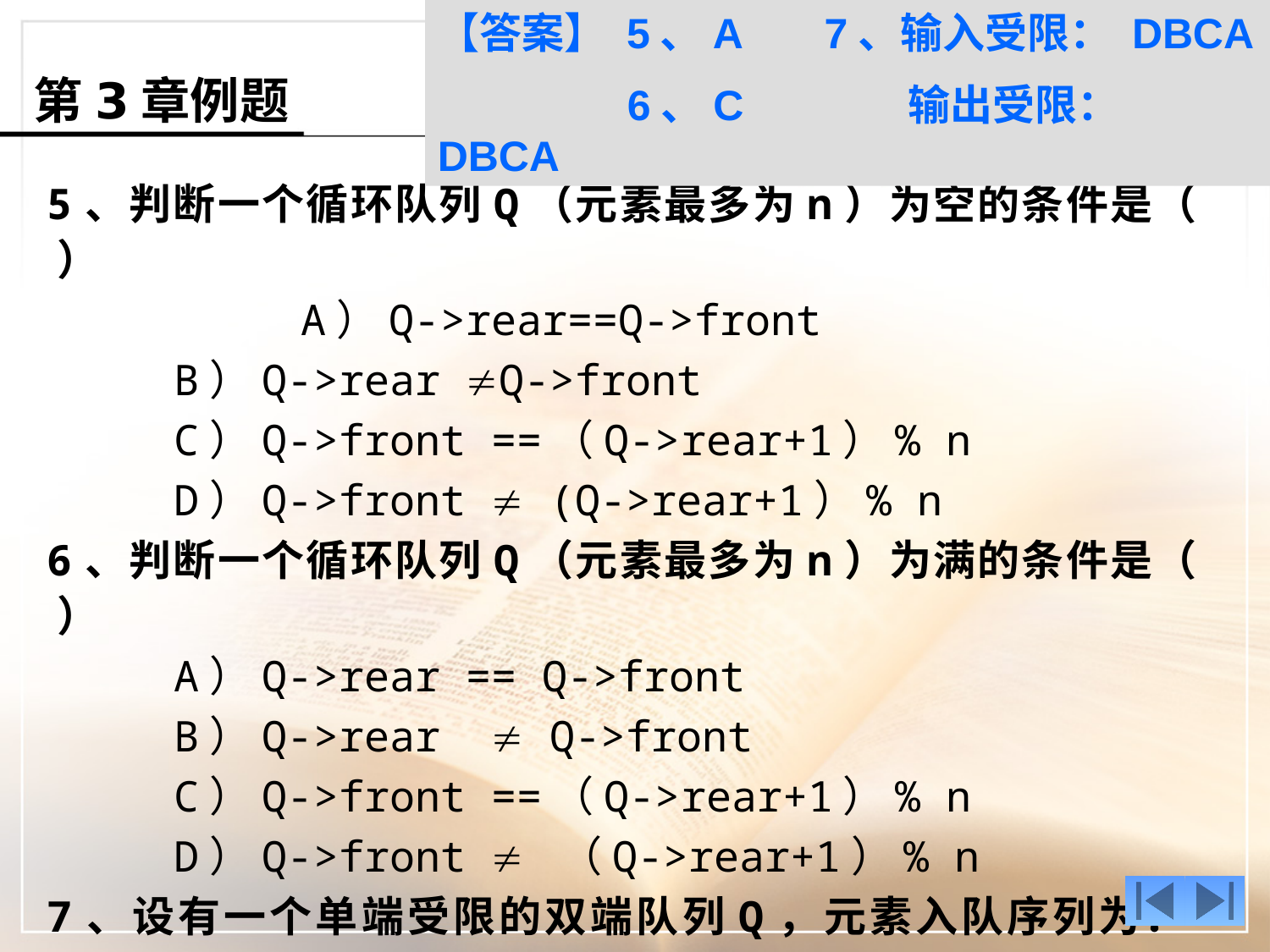

【答案】 5、A       7、输入受限： DBCA
                6、C             输出受限： DBCA
# 第3章例题
5、判断一个循环队列Q（元素最多为n）为空的条件是（  ）
     	A）Q->rear==Q->front
	B）Q->rear ≠Q->front
	C）Q->front ==（Q->rear+1）% n
	D）Q->front ≠ (Q->rear+1）% n
6、判断一个循环队列Q（元素最多为n）为满的条件是（  ）
	A）Q->rear == Q->front
	B）Q->rear  ≠ Q->front
	C）Q->front ==（Q->rear+1）% n
	D）Q->front ≠ （Q->rear+1）% n
7、设有一个单端受限的双端队列Q，元素入队序列为：ABCD,
      问不可能的输出序列有哪些？